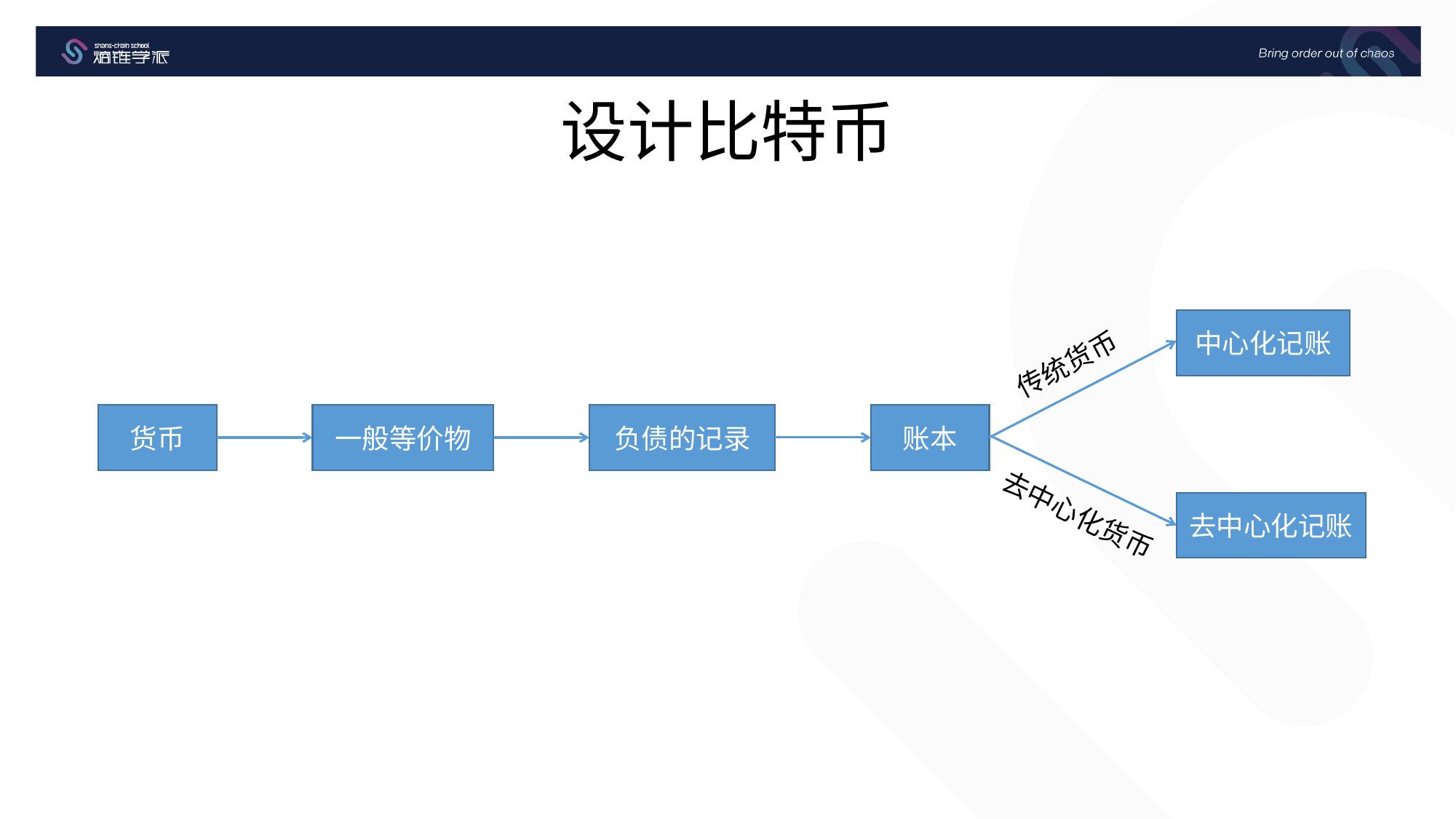

# 设计比特币
中心化记账
传统货币
货币
一般等价物
负债的记录
账本
去中心化记账
去中心化货币